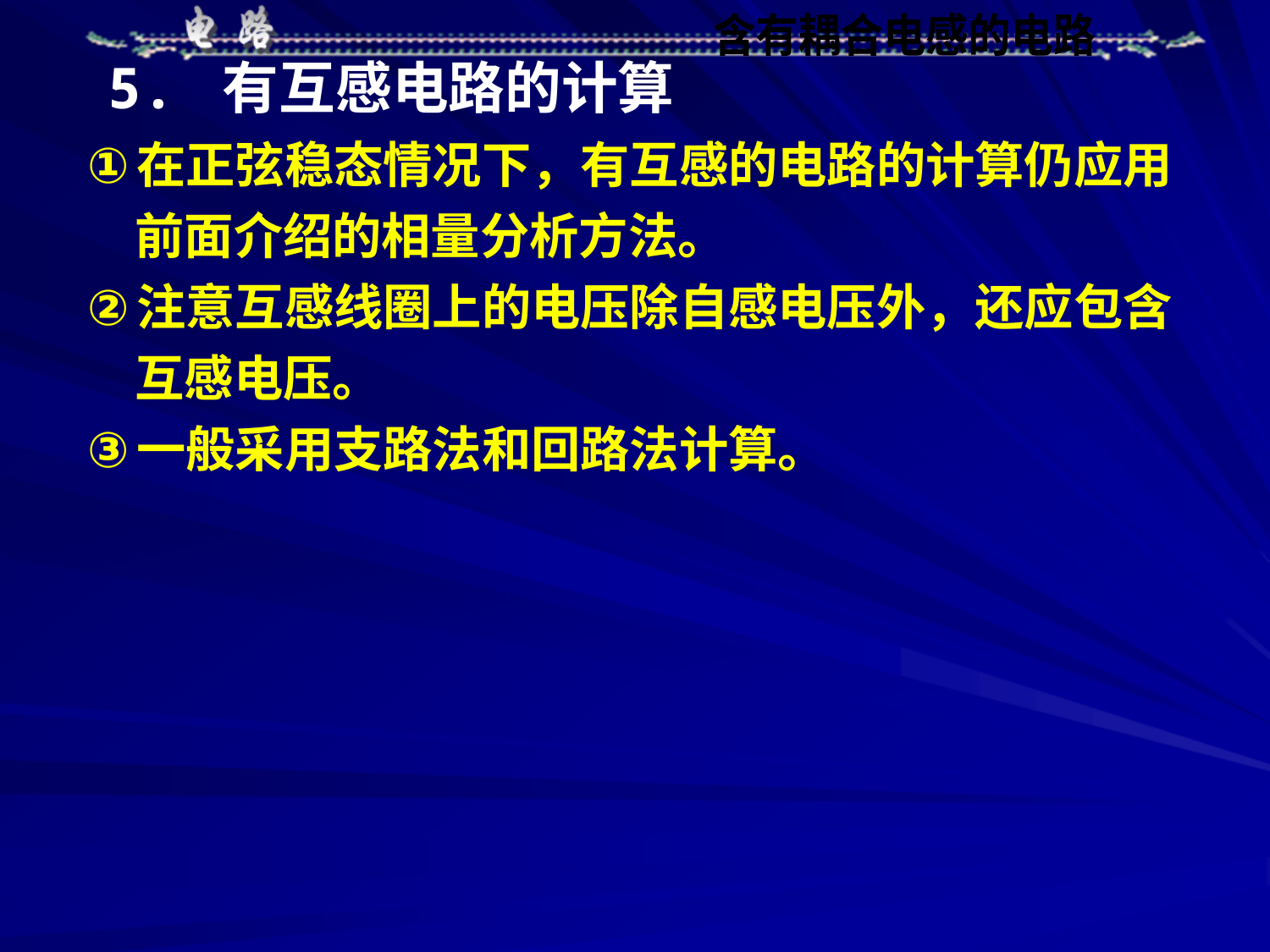

5. 有互感电路的计算
在正弦稳态情况下，有互感的电路的计算仍应用前面介绍的相量分析方法。
注意互感线圈上的电压除自感电压外，还应包含互感电压。
一般采用支路法和回路法计算。